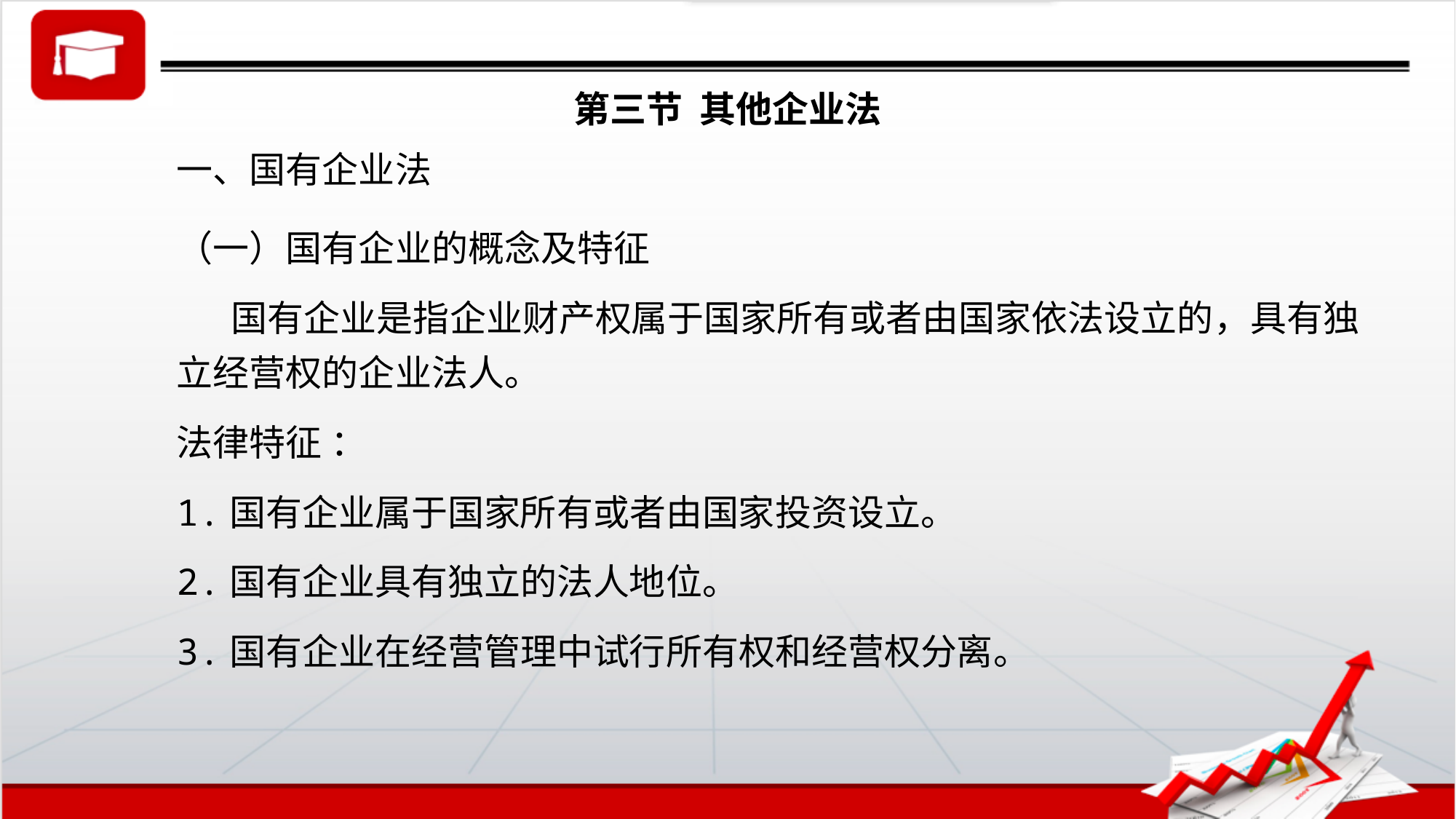

# 第三节  其他企业法
一、国有企业法
（一）国有企业的概念及特征
国有企业是指企业财产权属于国家所有或者由国家依法设立的，具有独立经营权的企业法人。
法律特征 ：
1.国有企业属于国家所有或者由国家投资设立。
2.国有企业具有独立的法人地位。
3.国有企业在经营管理中试行所有权和经营权分离。